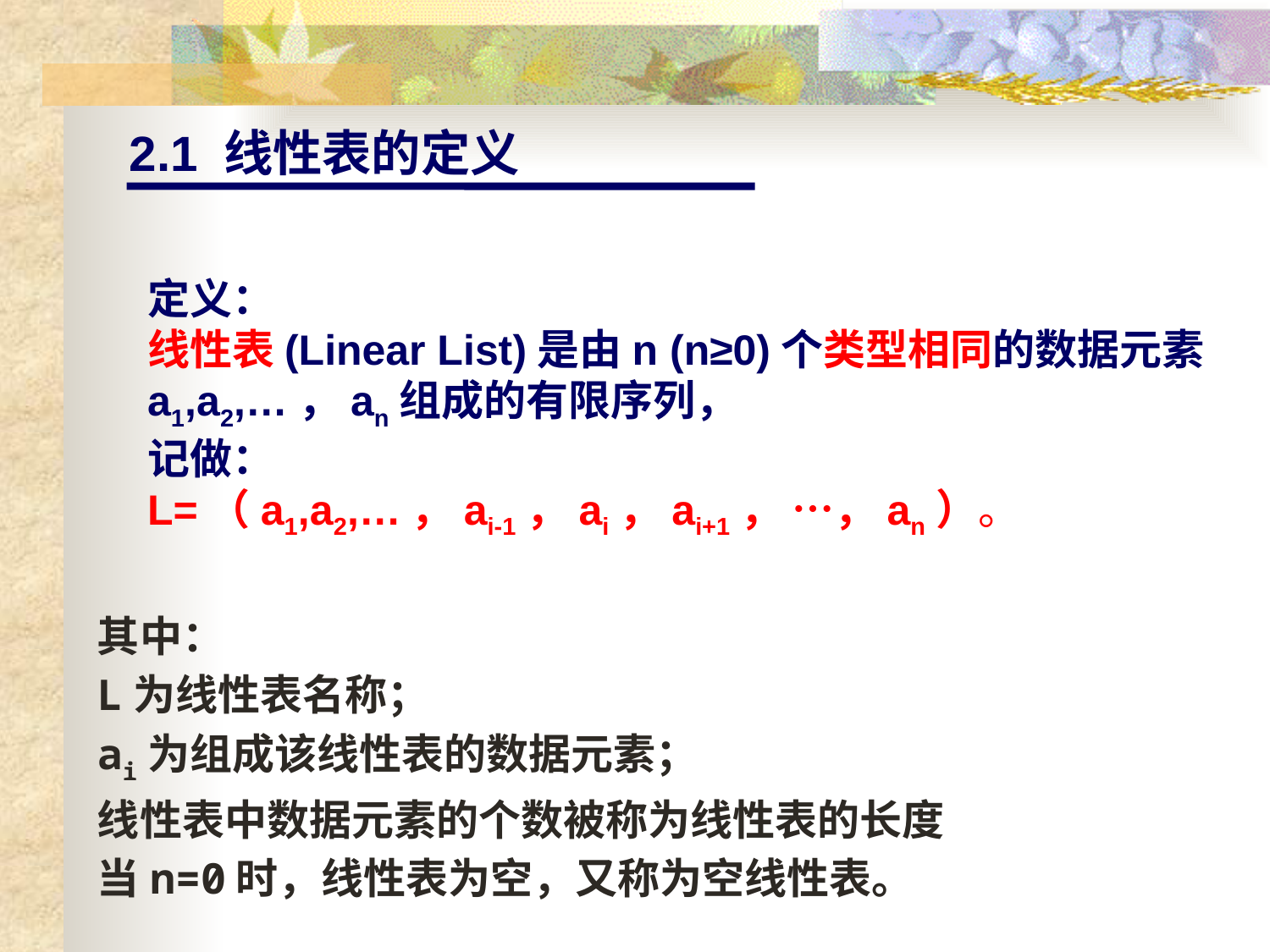

2.1 线性表的定义

定义：
线性表(Linear List)是由n (n≥0)个类型相同的数据元素a1,a2,…，an组成的有限序列，
记做：
L=（a1,a2,…，ai-1，ai，ai+1， …，an）。
其中：
L为线性表名称；
ai为组成该线性表的数据元素；
线性表中数据元素的个数被称为线性表的长度
当n=0时，线性表为空，又称为空线性表。